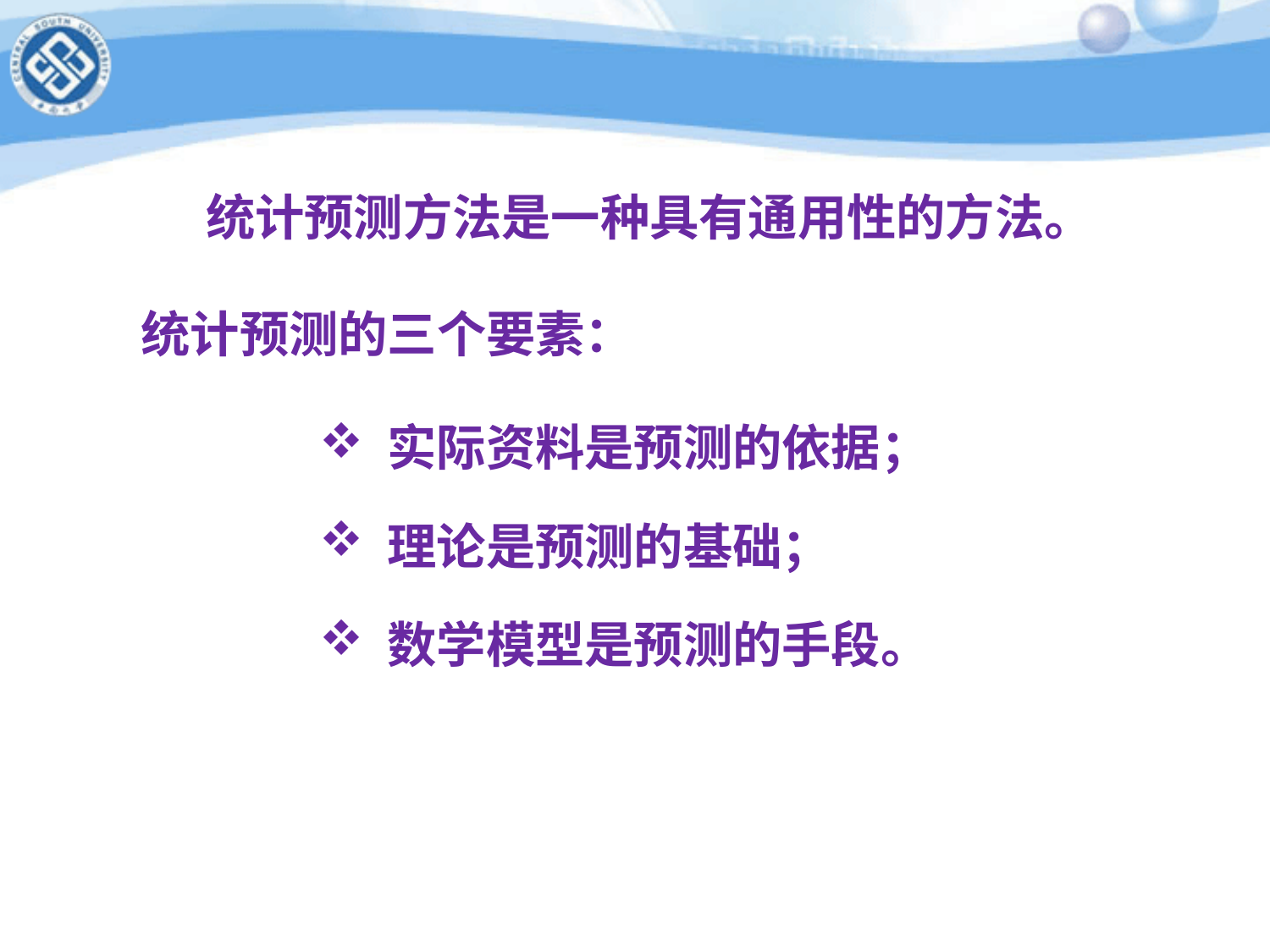

统计预测方法是一种具有通用性的方法。
统计预测的三个要素：
 实际资料是预测的依据；
 理论是预测的基础；
 数学模型是预测的手段。